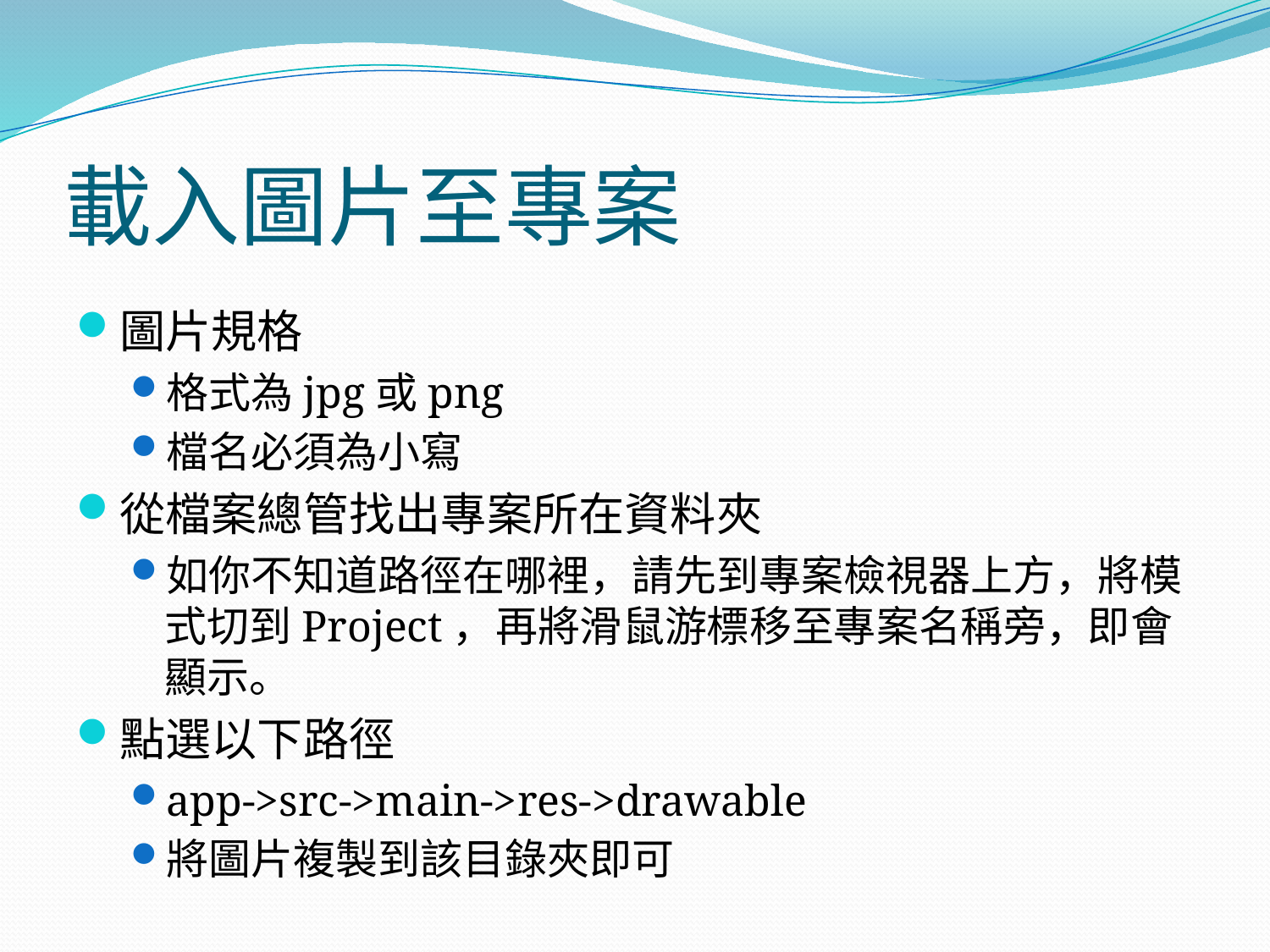

# 載入圖片至專案
圖片規格
格式為jpg或png
檔名必須為小寫
從檔案總管找出專案所在資料夾
如你不知道路徑在哪裡，請先到專案檢視器上方，將模式切到Project，再將滑鼠游標移至專案名稱旁，即會顯示。
點選以下路徑
app->src->main->res->drawable
將圖片複製到該目錄夾即可